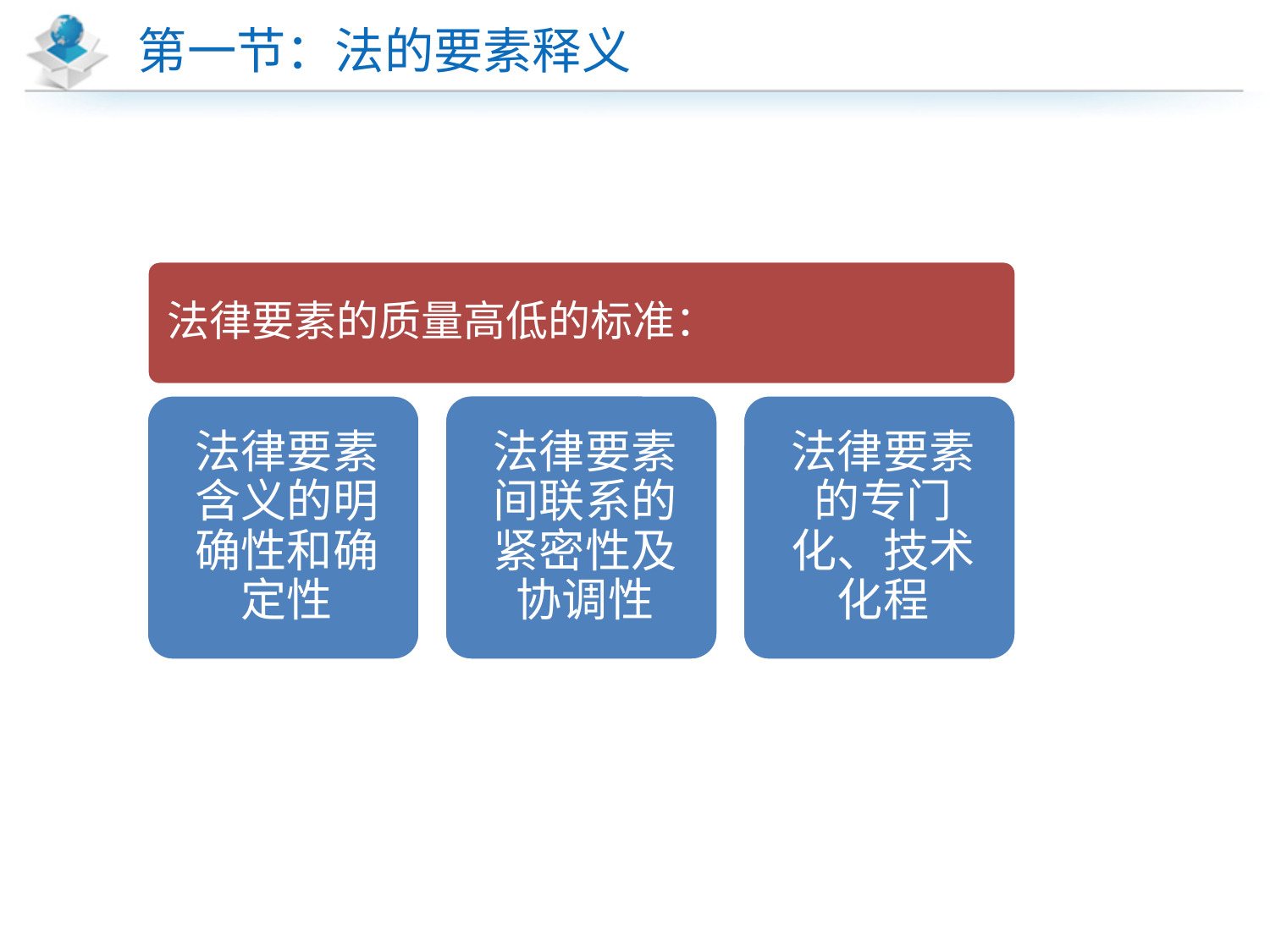

# 第一节：法的要素释义
法律要素的质量高低的标准：
法律要素含义的明确性和确定性
法律要素间联系的紧密性及协调性
法律要素的专门化、技术化程